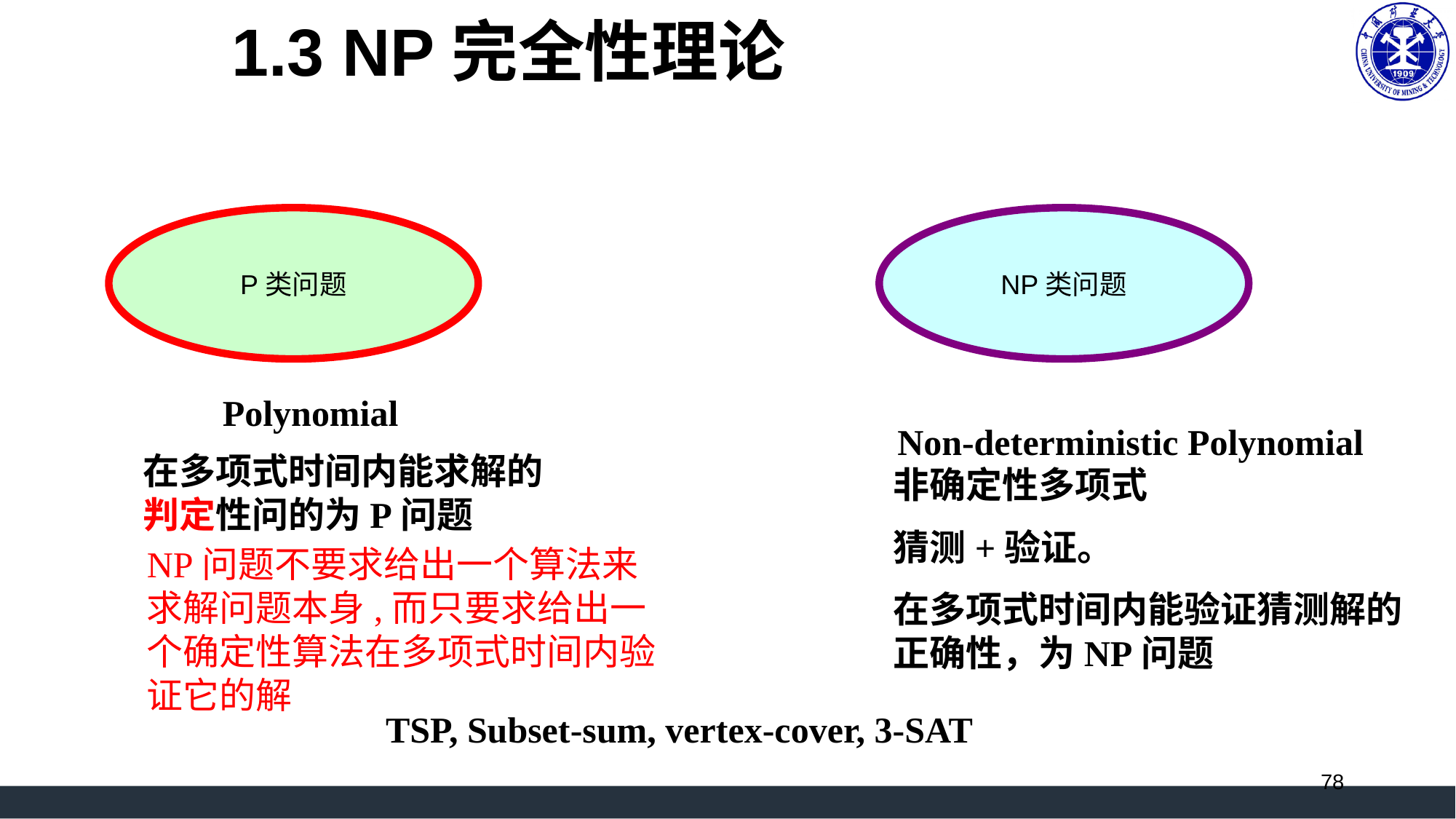

# 1.3 NP完全性理论
P类问题
NP类问题
Polynomial
Non-deterministic Polynomial
在多项式时间内能求解的判定性问的为P问题
非确定性多项式
猜测+验证。
在多项式时间内能验证猜测解的正确性，为NP问题
NP问题不要求给出一个算法来求解问题本身,而只要求给出一个确定性算法在多项式时间内验证它的解
TSP, Subset-sum, vertex-cover, 3-SAT
78